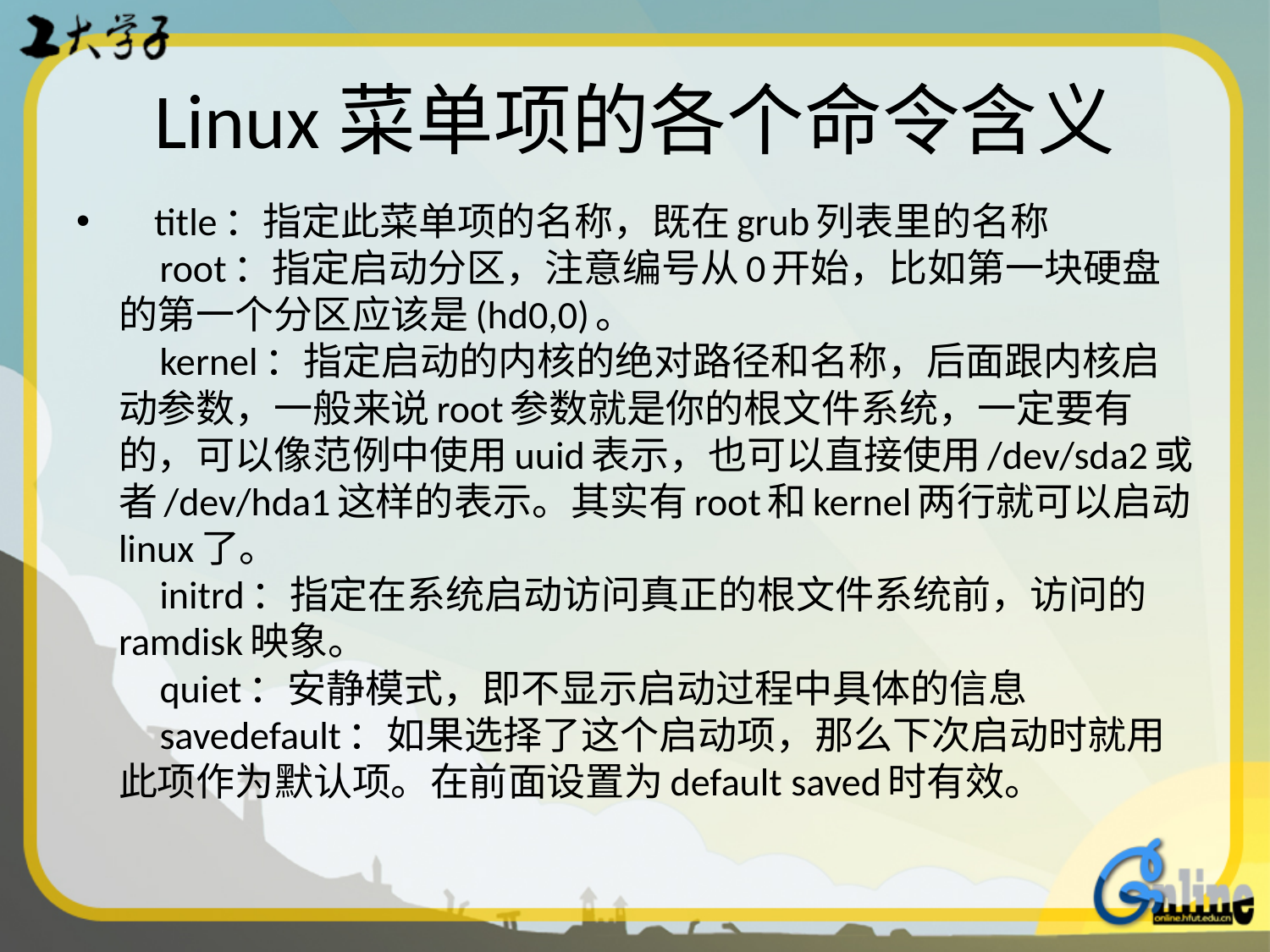

# Linux菜单项的各个命令含义
    title：指定此菜单项的名称，既在grub列表里的名称
    root：指定启动分区，注意编号从0开始，比如第一块硬盘的第一个分区应该是(hd0,0)。
    kernel：指定启动的内核的绝对路径和名称，后面跟内核启动参数，一般来说root参数就是你的根文件系统，一定要有的，可以像范例中使用uuid表示，也可以直接使用/dev/sda2或者/dev/hda1这样的表示。其实有root和kernel两行就可以启动linux了。
    initrd：指定在系统启动访问真正的根文件系统前，访问的ramdisk映象。
    quiet：安静模式，即不显示启动过程中具体的信息
    savedefault：如果选择了这个启动项，那么下次启动时就用此项作为默认项。在前面设置为default saved时有效。